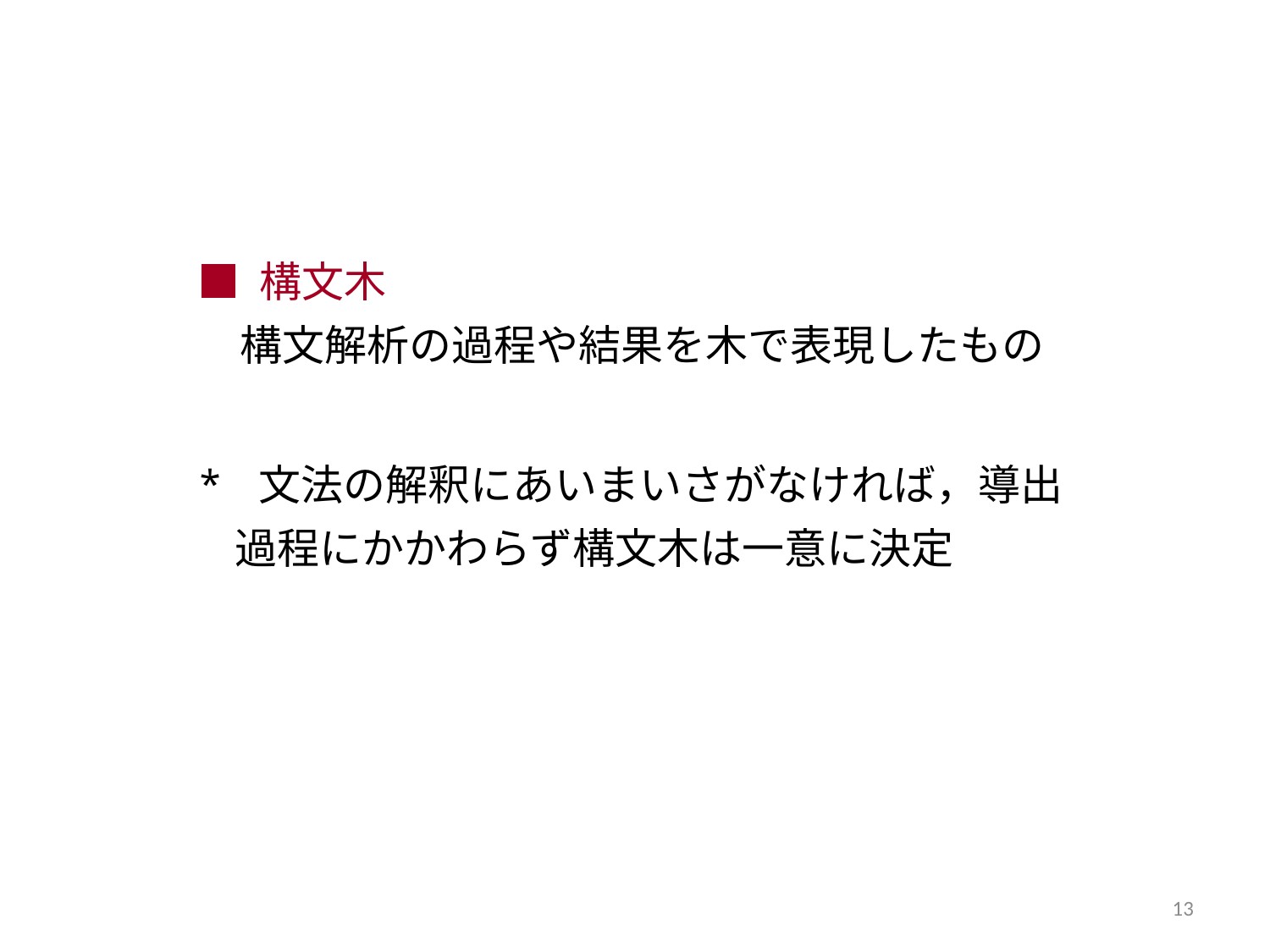

■ 構文木
　構文解析の過程や結果を木で表現したもの

* 文法の解釈にあいまいさがなければ，導出過程にかかわらず構文木は一意に決定
13